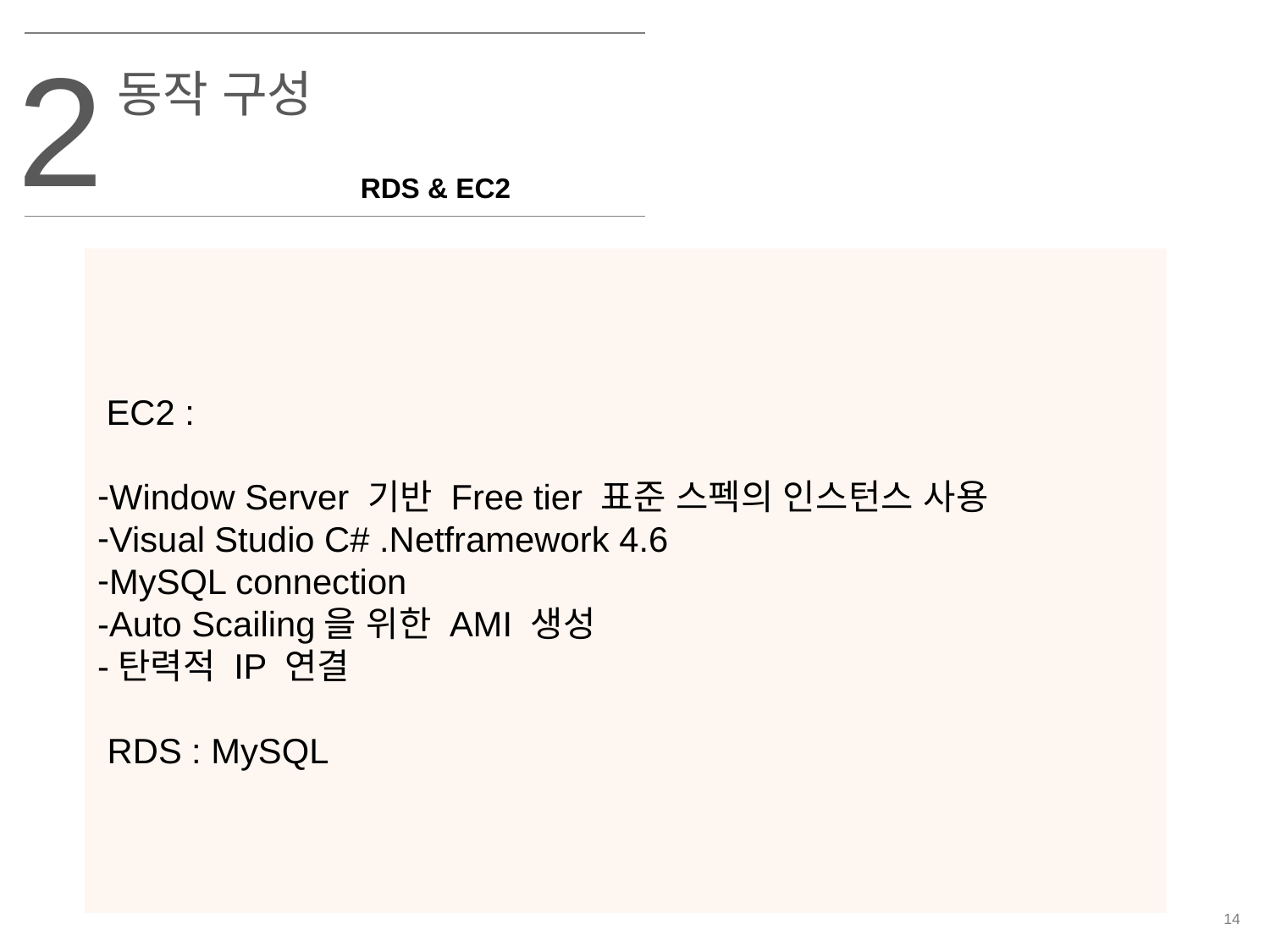

2
동작 구성
RDS & EC2
 EC2 :

Window Server 기반 Free tier 표준 스펙의 인스턴스 사용
Visual Studio C# .Netframework 4.6
MySQL connection
-Auto Scailing을 위한 AMI 생성
-탄력적 IP 연결

 RDS : MySQL